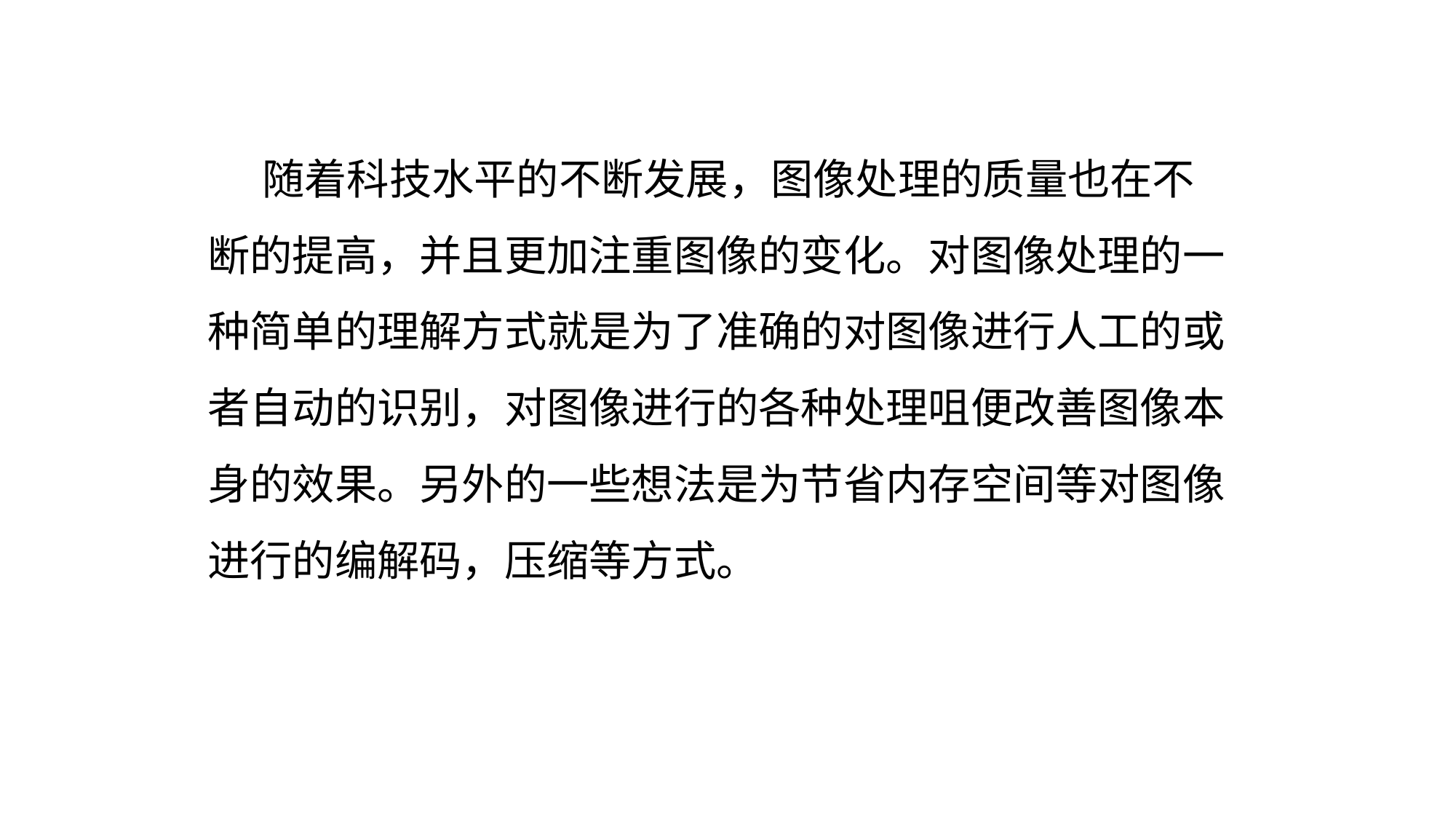

随着科技水平的不断发展，图像处理的质量也在不断的提高，并且更加注重图像的变化。对图像处理的一种简单的理解方式就是为了准确的对图像进行人工的或者自动的识别，对图像进行的各种处理咀便改善图像本身的效果。另外的一些想法是为节省内存空间等对图像进行的编解码，压缩等方式。